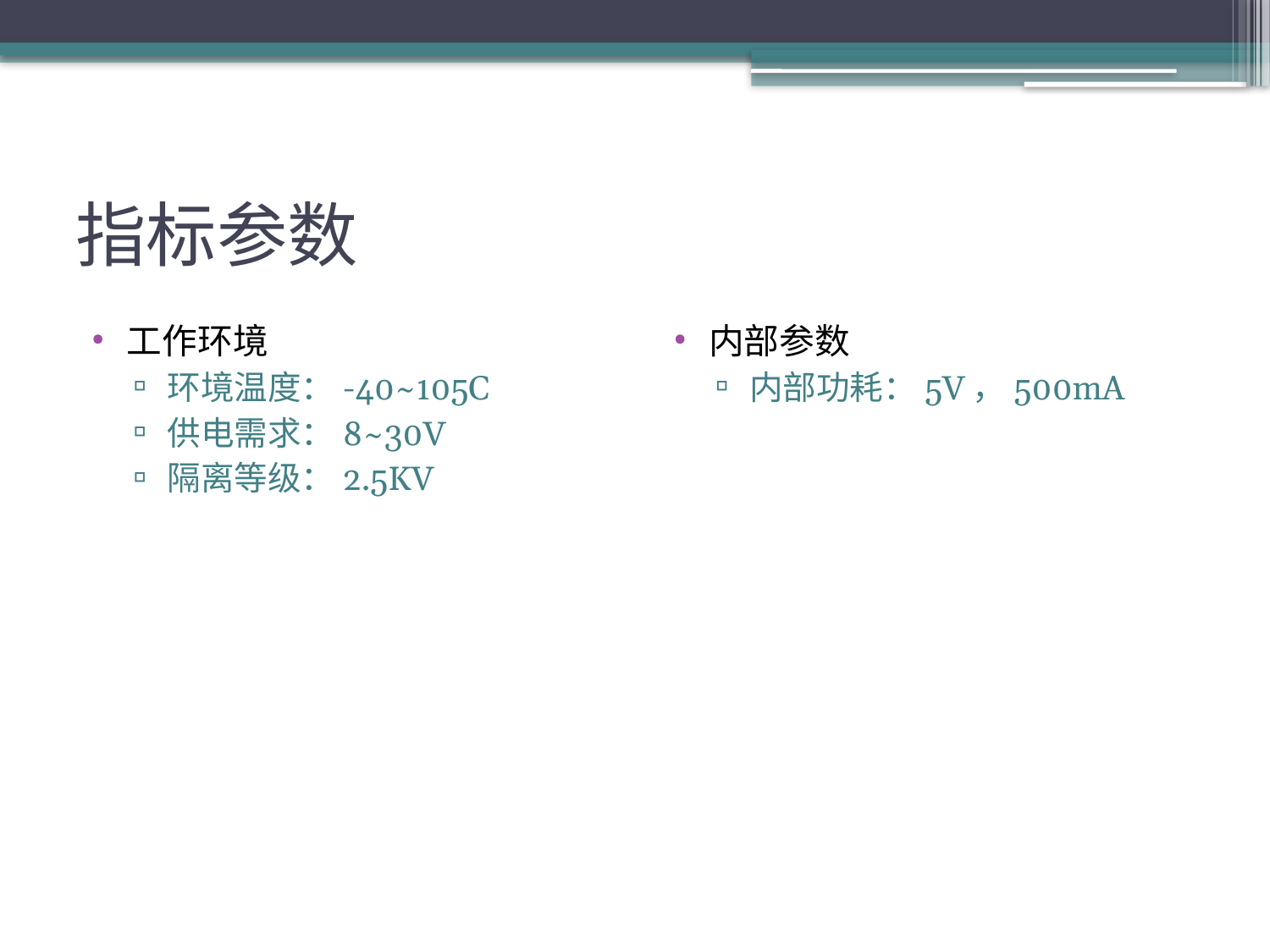

# 指标参数
工作环境
环境温度：-40~105C
供电需求：8~30V
隔离等级：2.5KV
内部参数
内部功耗：5V，500mA